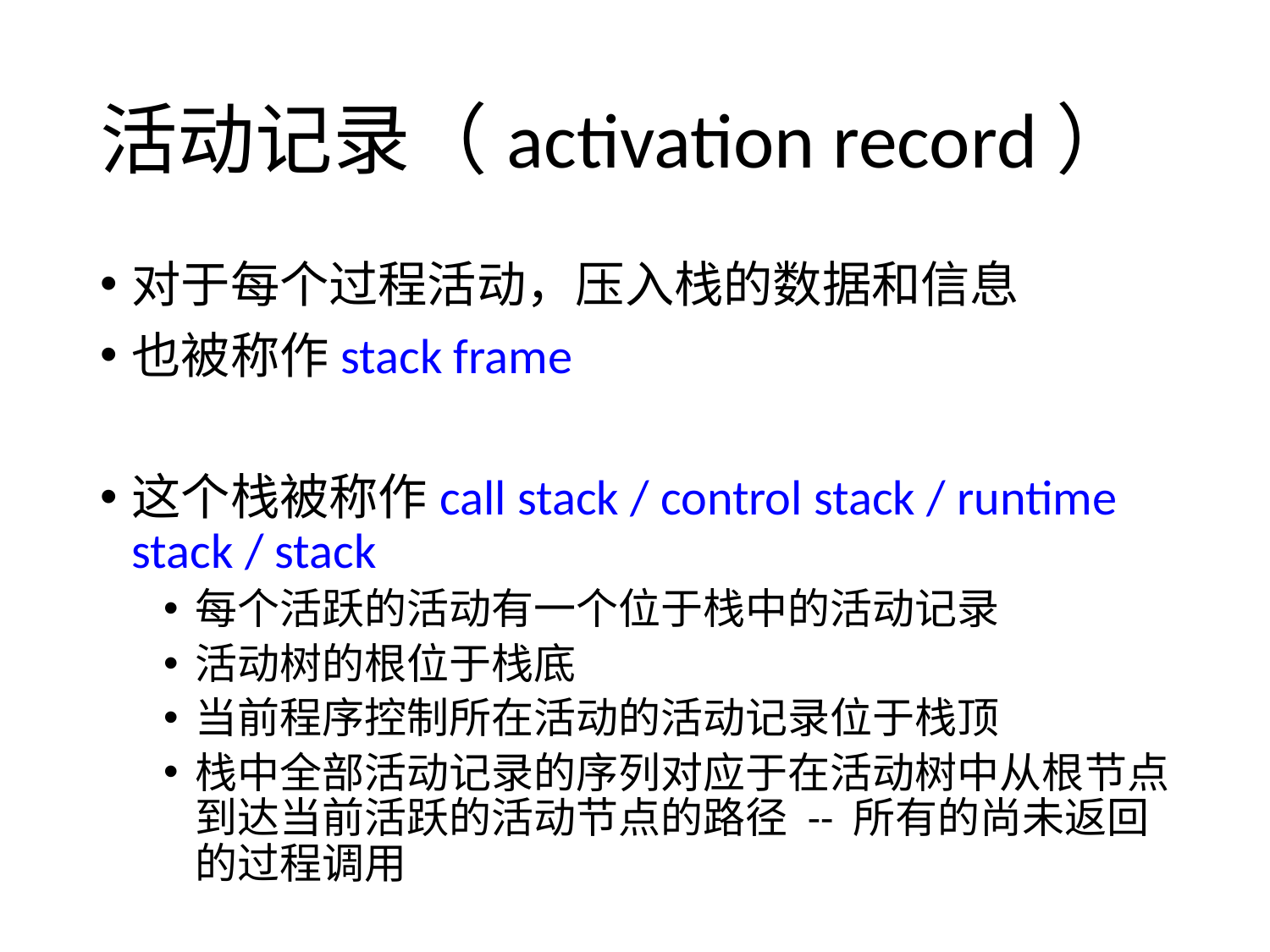

# 活动记录（activation record）
对于每个过程活动，压入栈的数据和信息
也被称作stack frame

这个栈被称作call stack / control stack / runtime stack / stack
每个活跃的活动有一个位于栈中的活动记录
活动树的根位于栈底
当前程序控制所在活动的活动记录位于栈顶
栈中全部活动记录的序列对应于在活动树中从根节点到达当前活跃的活动节点的路径 -- 所有的尚未返回的过程调用